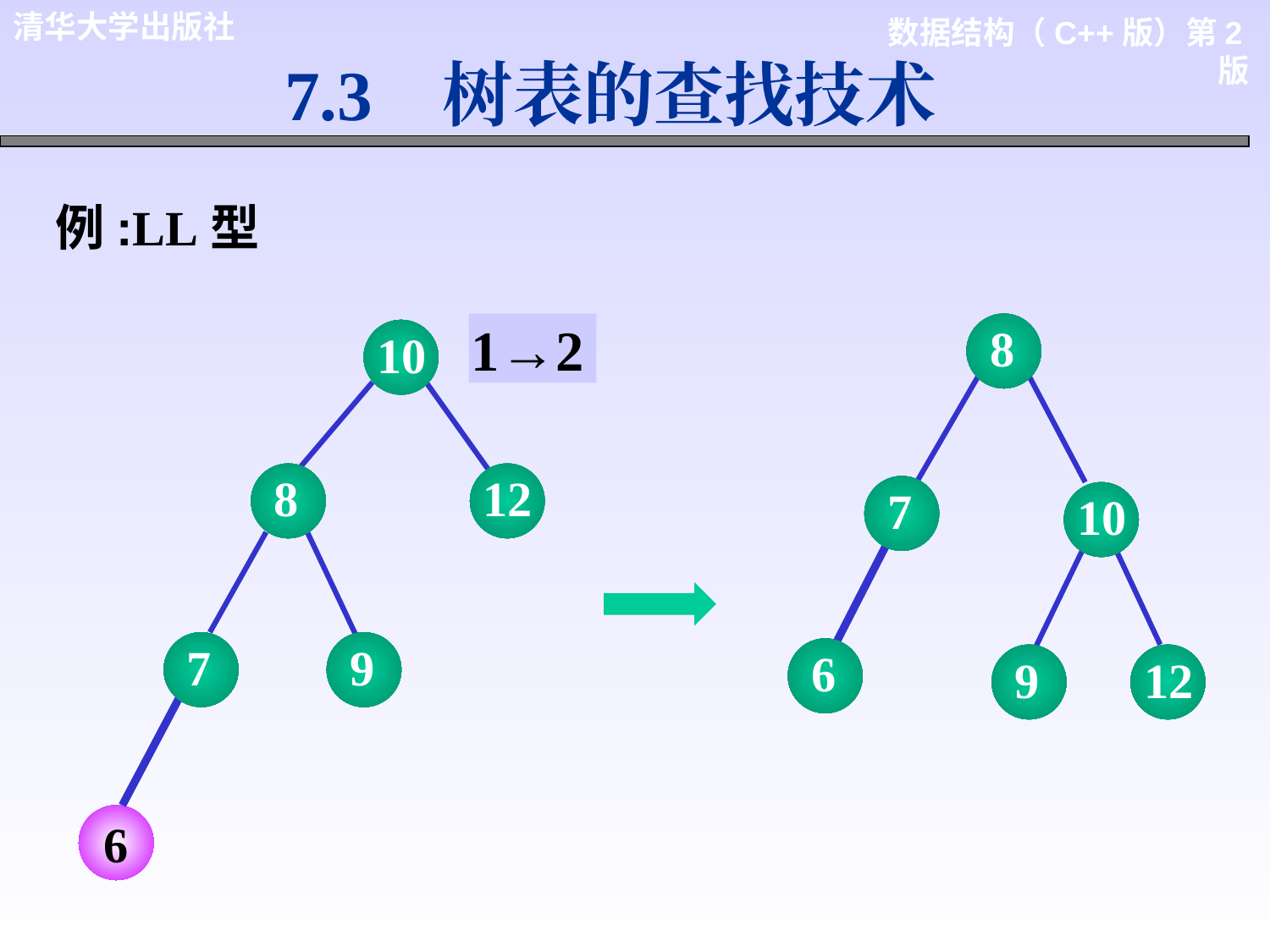

7.3   树表的查找技术
例:LL型
1→2
8
7
6
10
8
12
7
9
10
12
9

6